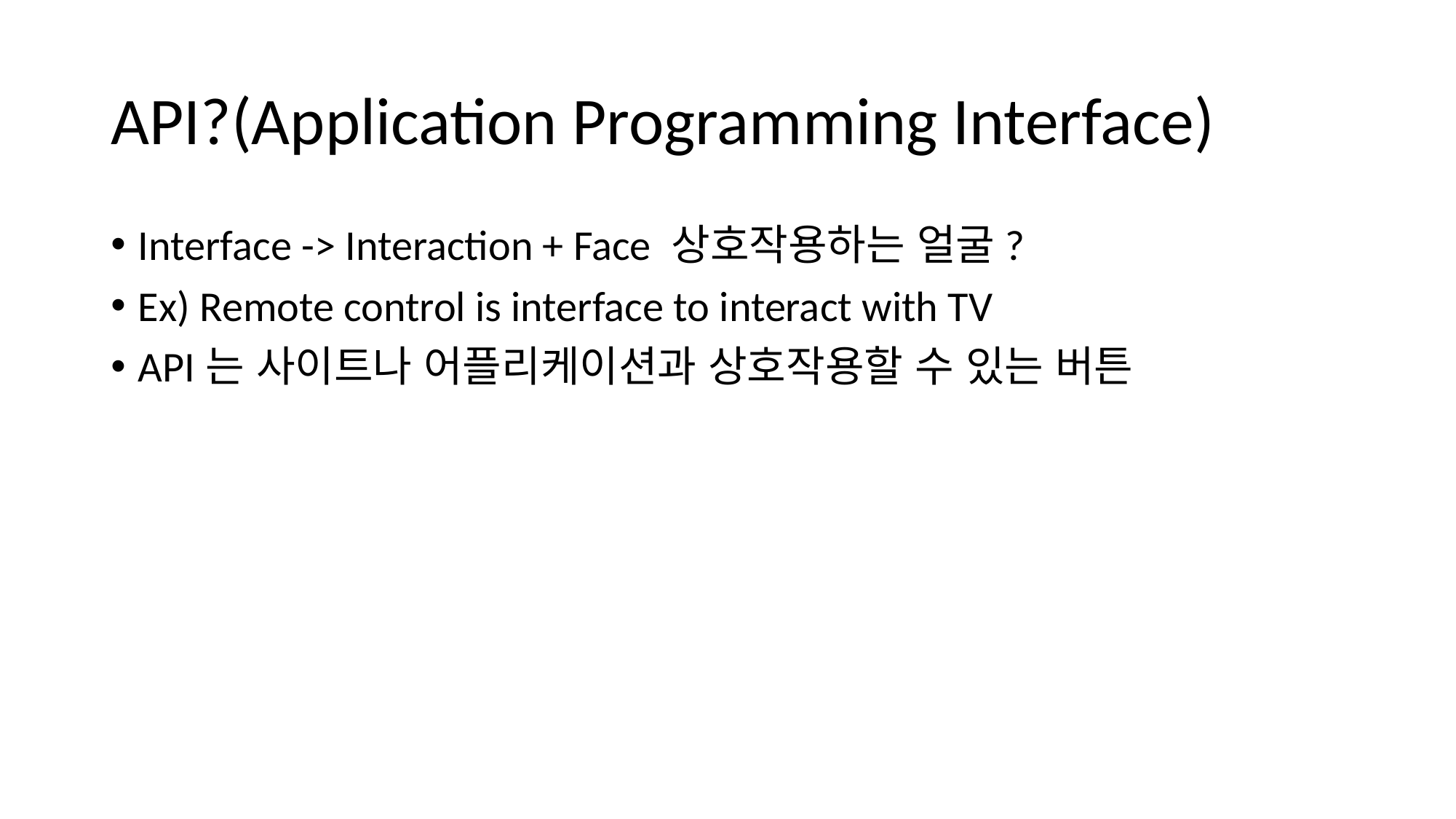

# API?(Application Programming Interface)
Interface -> Interaction + Face 상호작용하는 얼굴?
Ex) Remote control is interface to interact with TV
API는 사이트나 어플리케이션과 상호작용할 수 있는 버튼